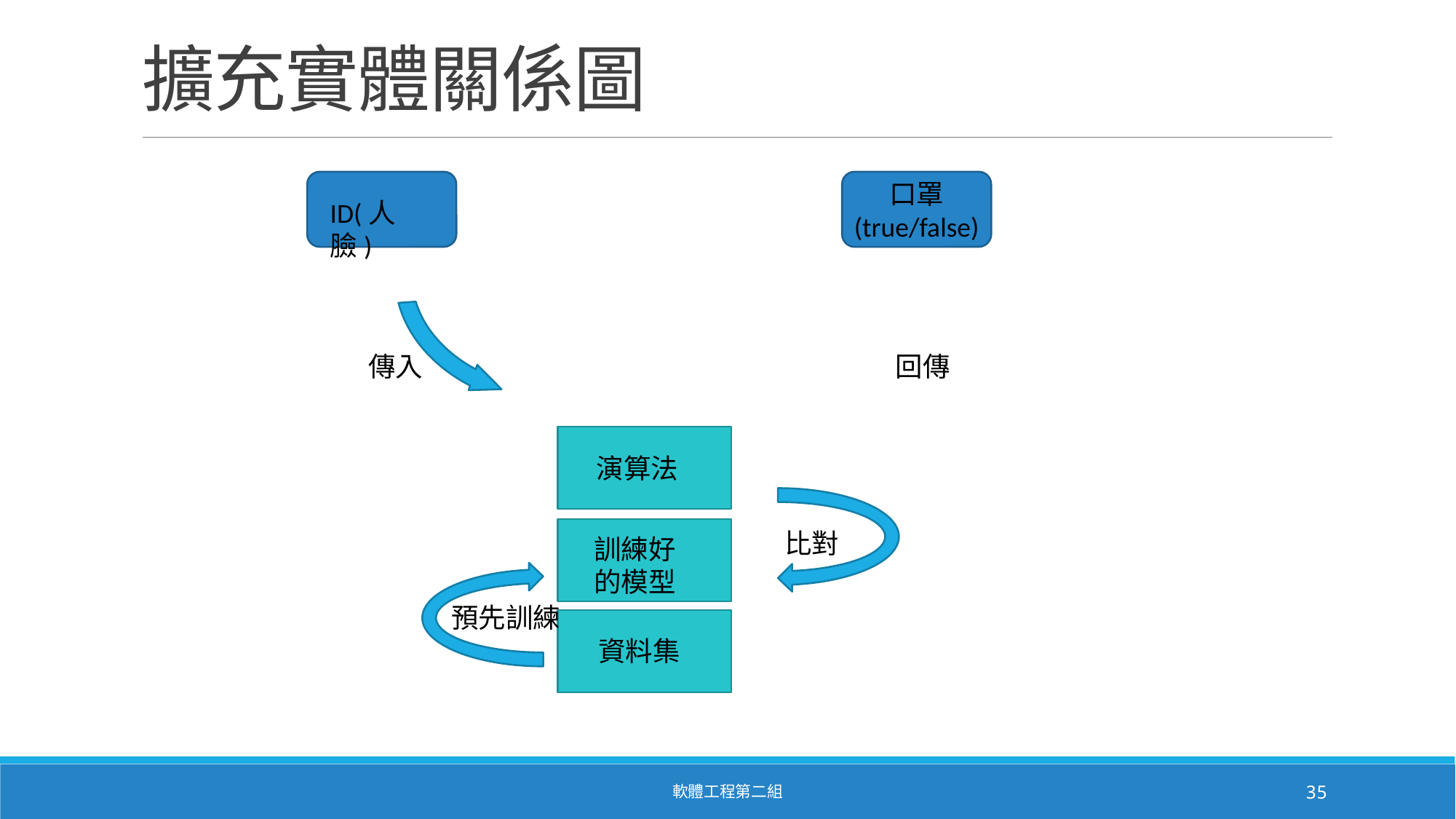

# 擴充實體關係圖

口罩
(true/false)

ID(人臉)

傳入
回傳

演算法

比對
訓練好的模型
預先訓練

資料集
軟體工程第二組
35